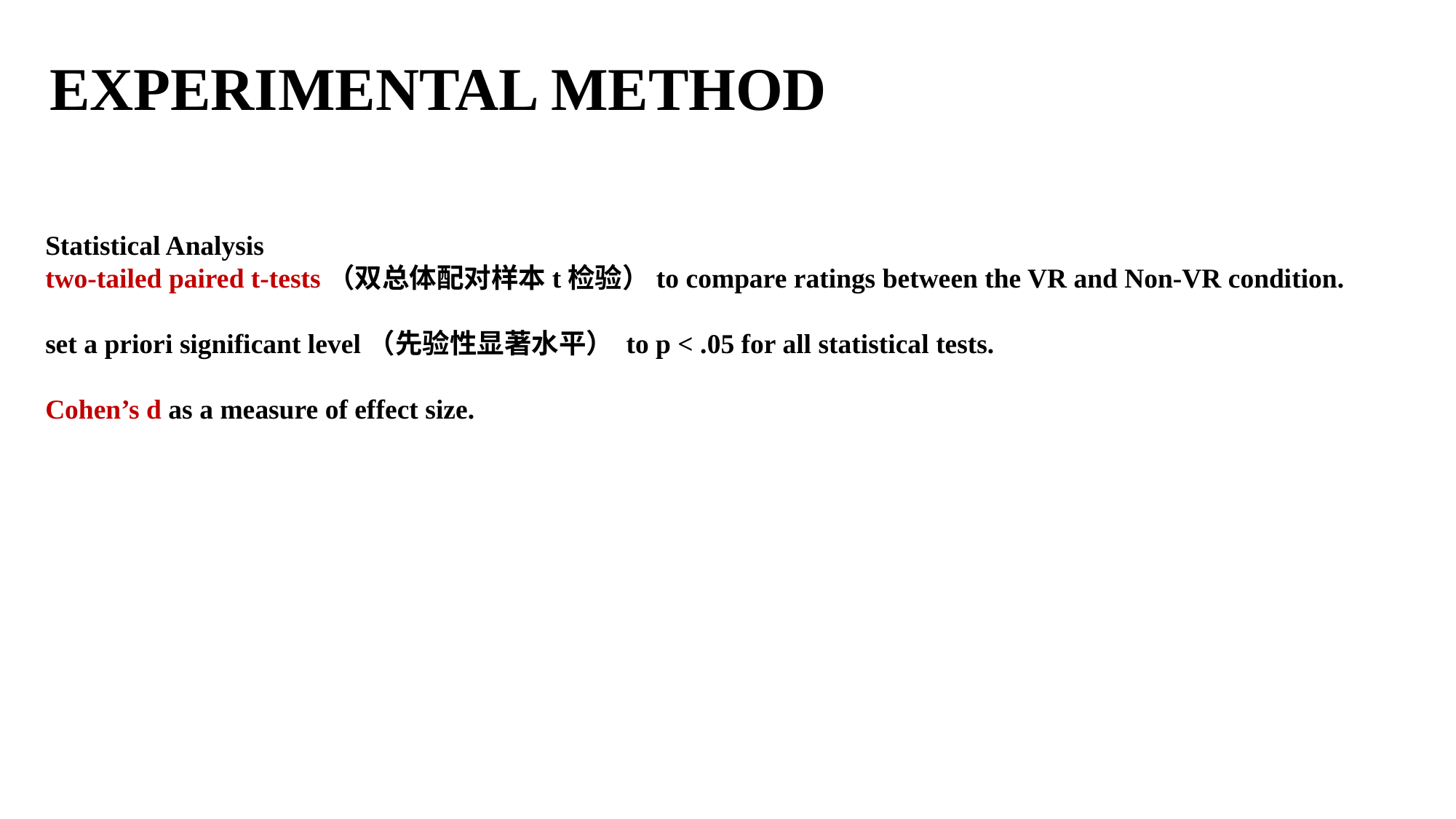

EXPERIMENTAL METHOD
Statistical Analysis
two-tailed paired t-tests（双总体配对样本t检验）to compare ratings between the VR and Non-VR condition.

set a priori significant level（先验性显著水平） to p < .05 for all statistical tests.

Cohen’s d as a measure of effect size.